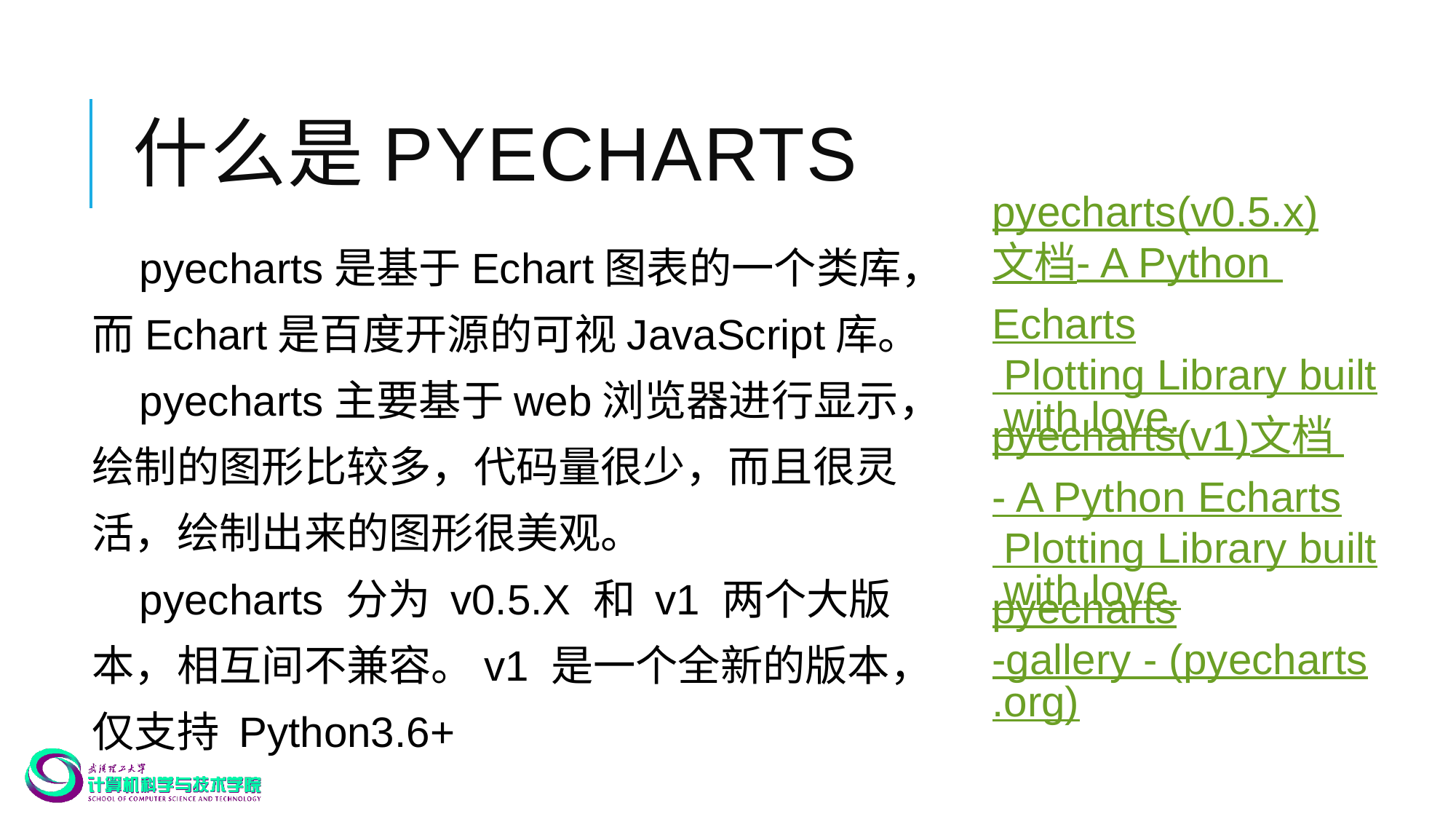

# 什么是pyecharts
pyecharts(v0.5.x)文档- A Python Echarts Plotting Library built with love.
    pyecharts是基于Echart图表的一个类库，而Echart是百度开源的可视JavaScript库。
    pyecharts主要基于web浏览器进行显示，绘制的图形比较多，代码量很少，而且很灵活，绘制出来的图形很美观。
    pyecharts 分为 v0.5.X 和 v1 两个大版本，相互间不兼容。v1 是一个全新的版本，仅支持 Python3.6+

pyecharts(v1)文档 - A Python Echarts Plotting Library built with love.
pyecharts-gallery - (pyecharts.org)